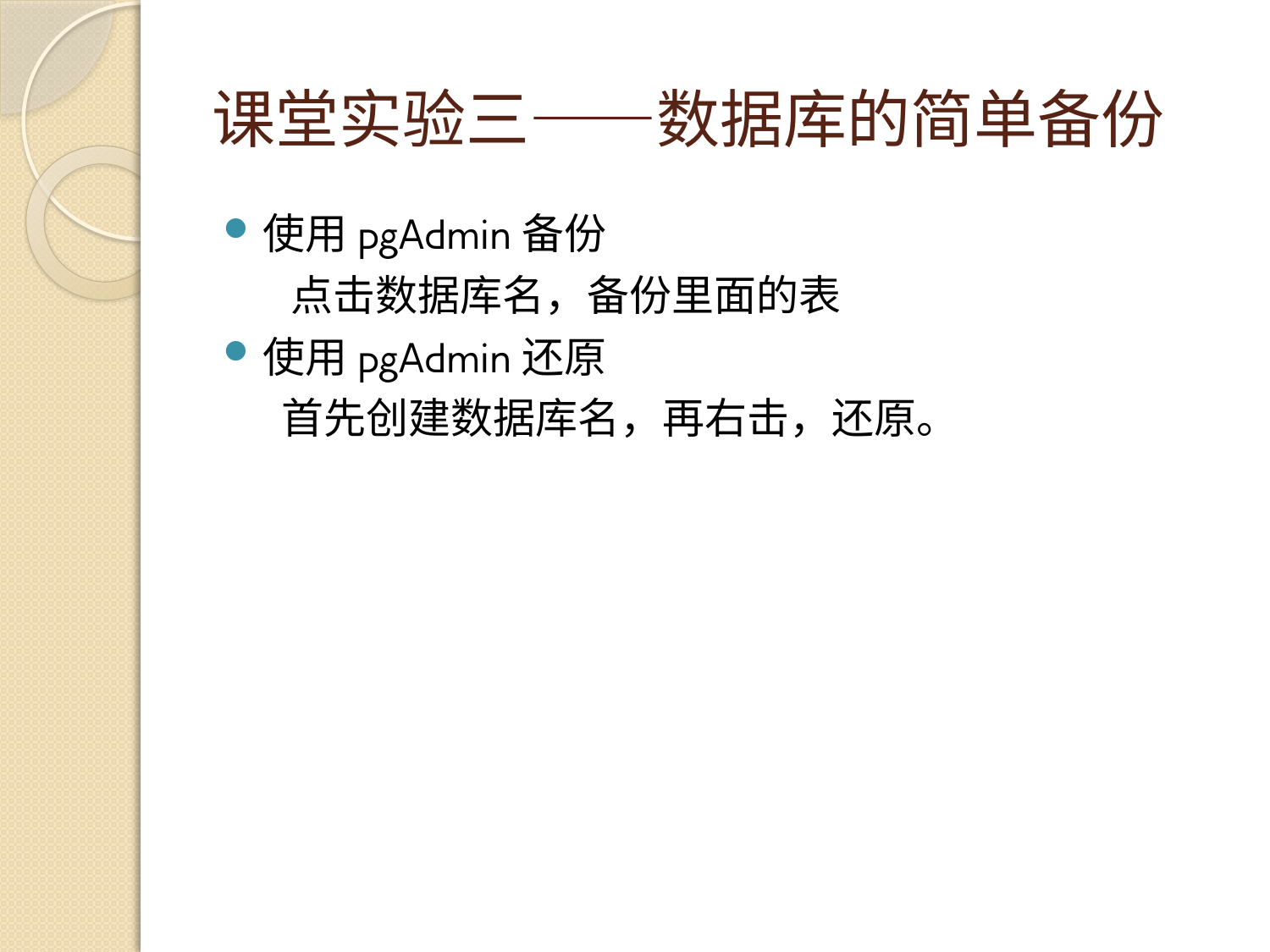

# 课堂实验三——数据库的简单备份
使用pgAdmin备份
      点击数据库名，备份里面的表
使用pgAdmin还原
     首先创建数据库名，再右击，还原。